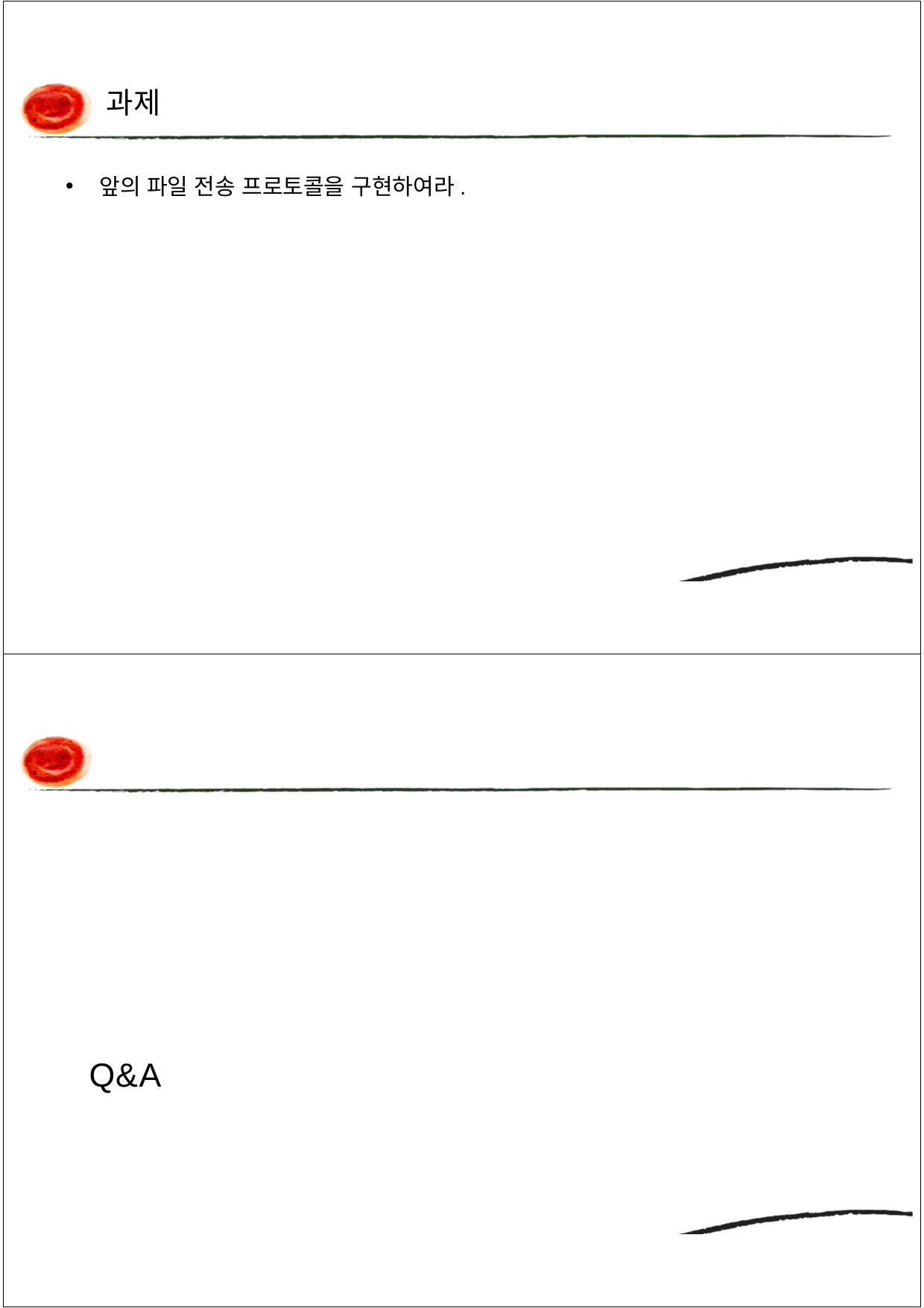

과제

앞의 파일 전송 프로토콜을 구현하여라.

Q&A